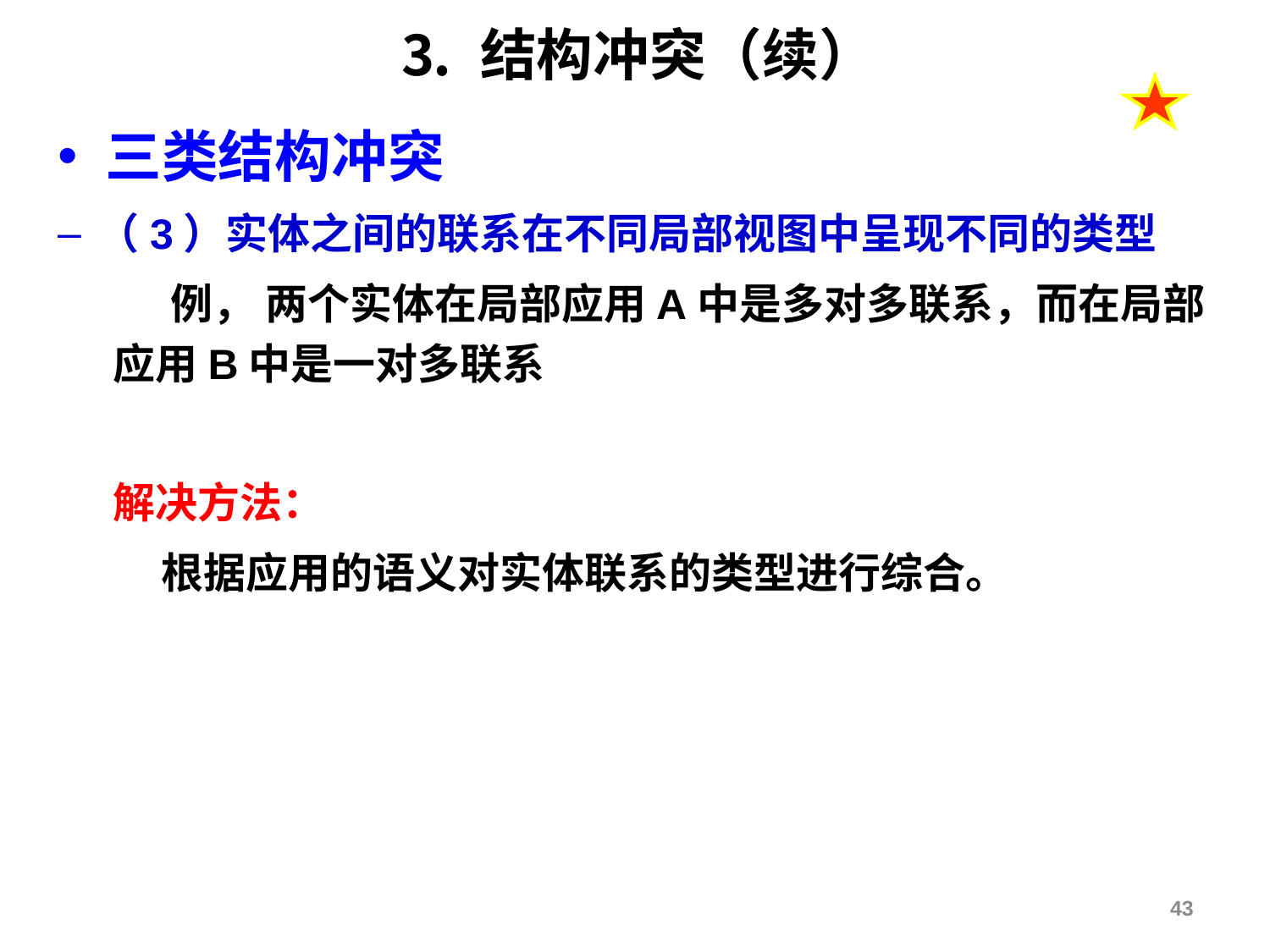

# ⒊ 结构冲突（续）

三类结构冲突
（3）实体之间的联系在不同局部视图中呈现不同的类型
     例， 两个实体在局部应用A中是多对多联系，而在局部应用B中是一对多联系

解决方法：
    根据应用的语义对实体联系的类型进行综合。
43